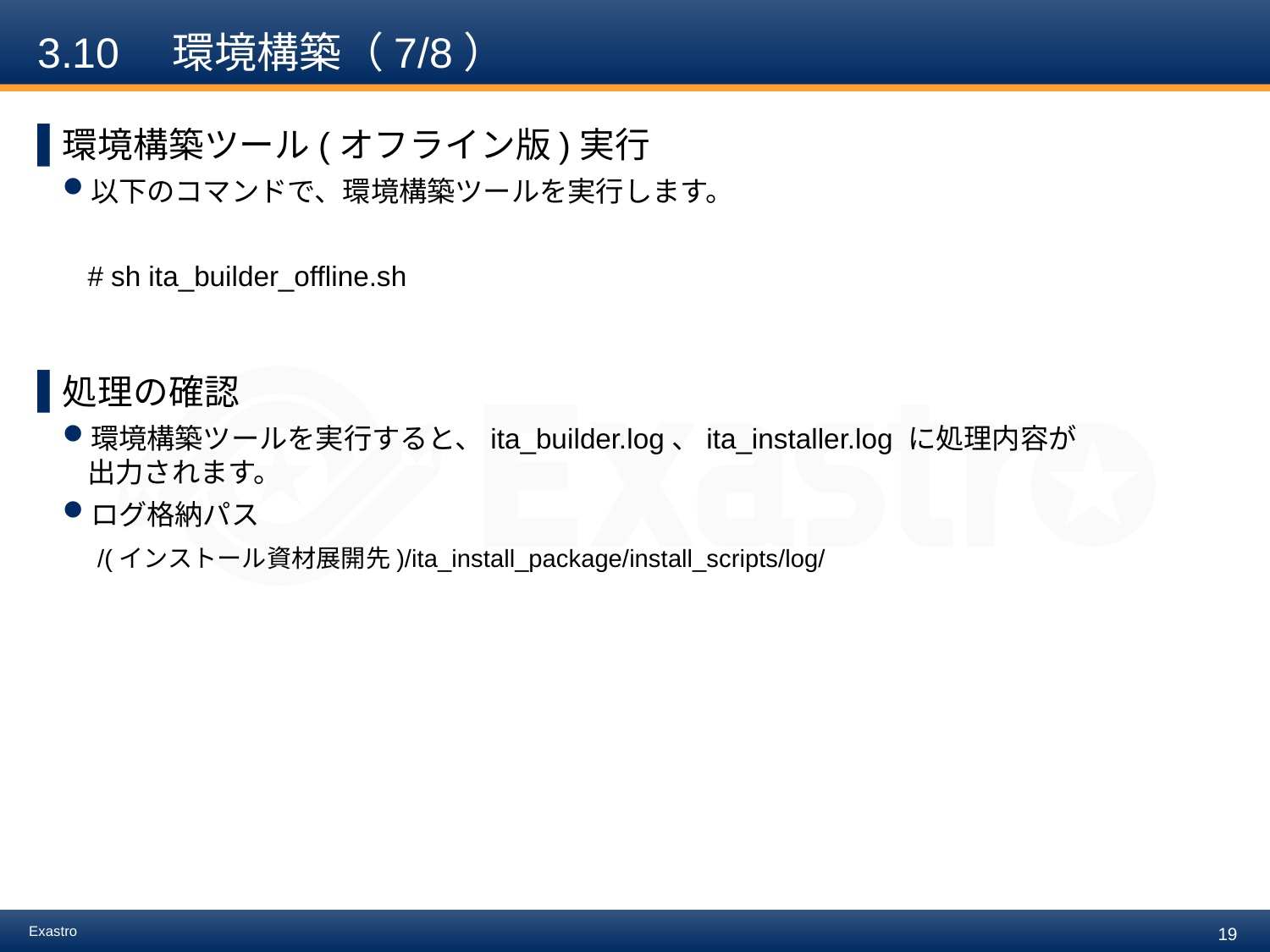

# 3.10　環境構築（7/8）
環境構築ツール(オフライン版)実行
以下のコマンドで、環境構築ツールを実行します。

# sh ita_builder_offline.sh

処理の確認
環境構築ツールを実行すると、ita_builder.log、ita_installer.log に処理内容が
出力されます。
ログ格納パス
　/(インストール資材展開先)/ita_install_package/install_scripts/log/